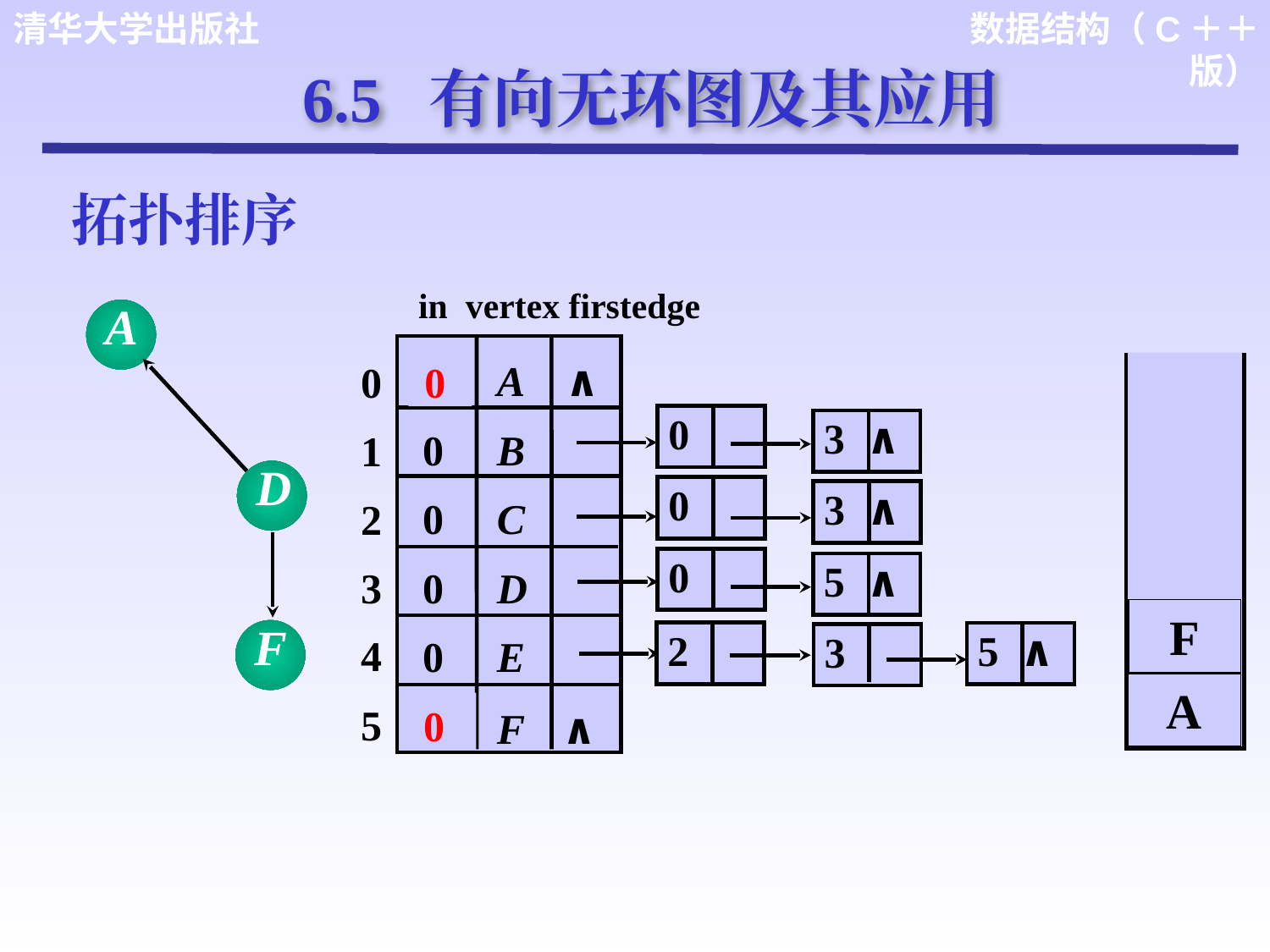

6.5  有向无环图及其应用
拓扑排序
 in  vertex firstedge
A

 1     A    ∧
 0     B
 0     C
 0     D
 0     E
 1     F      ∧
0
1
2
3
4
5
0

D

 0
 3  ∧
 0
 3  ∧
 0
 5  ∧
F
F

 2
 5  ∧
 3
A
0